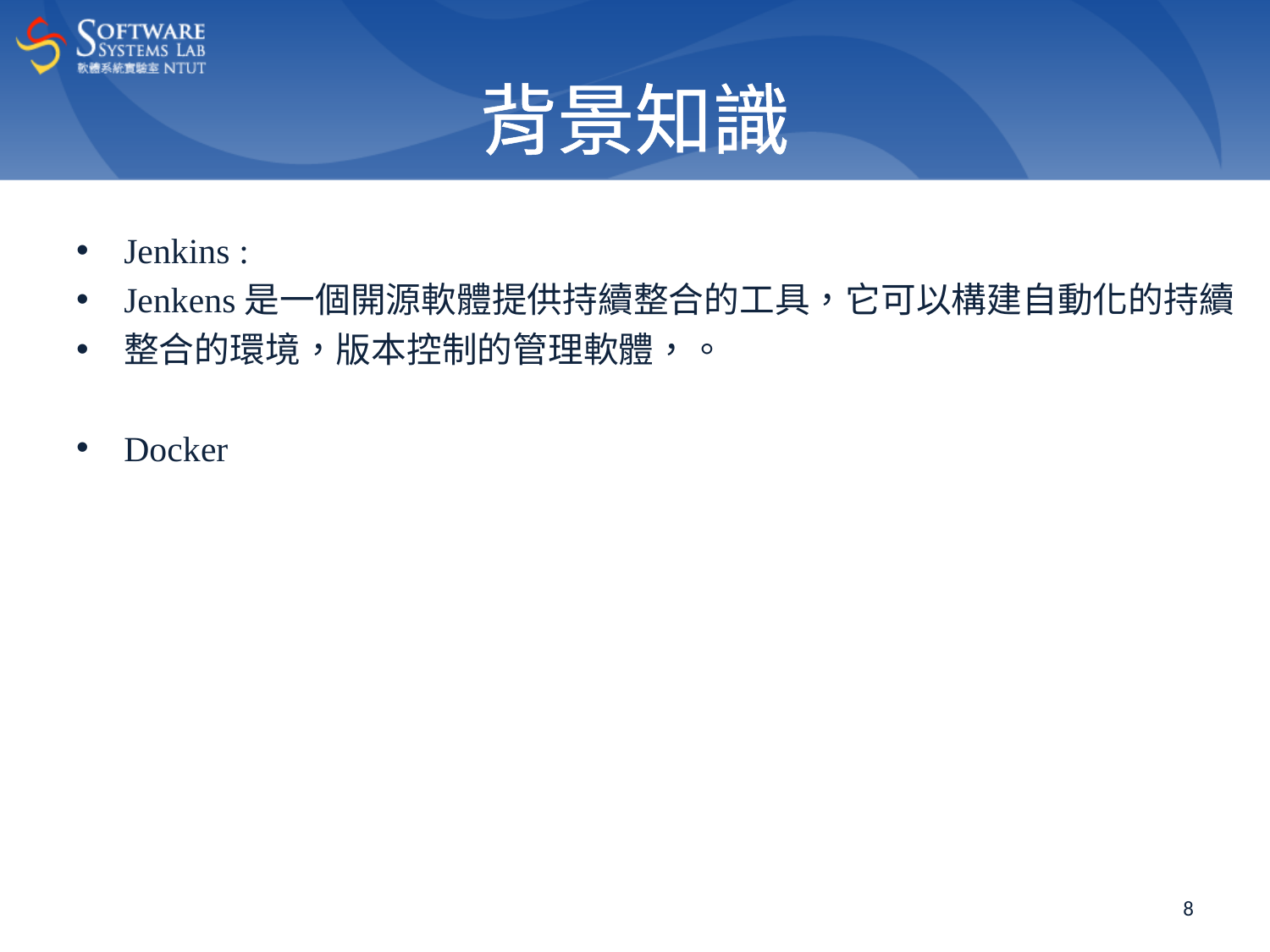

# 背景知識
Jenkins :
Jenkens是一個開源軟體提供持續整合的工具，它可以構建自動化的持續
整合的環境，版本控制的管理軟體，。

Docker

8